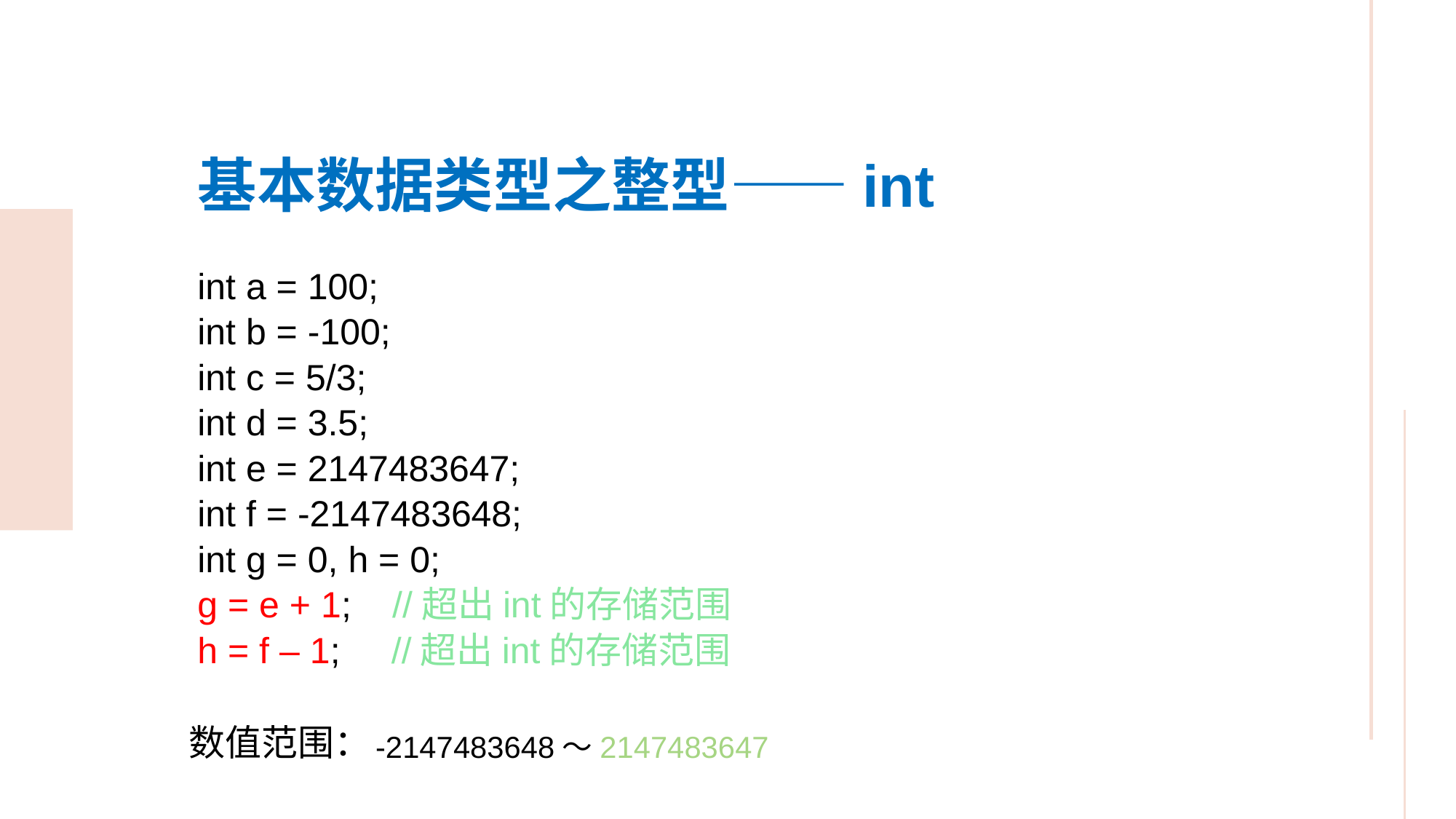

基本数据类型之整型——int
int a = 100;
int b = -100;
int c = 5/3;
int d = 3.5;
int e = 2147483647;
int f = -2147483648;
int g = 0, h = 0;
g = e + 1;    //超出int的存储范围
h = f – 1;     //超出int的存储范围
数值范围：
-2147483648～2147483647